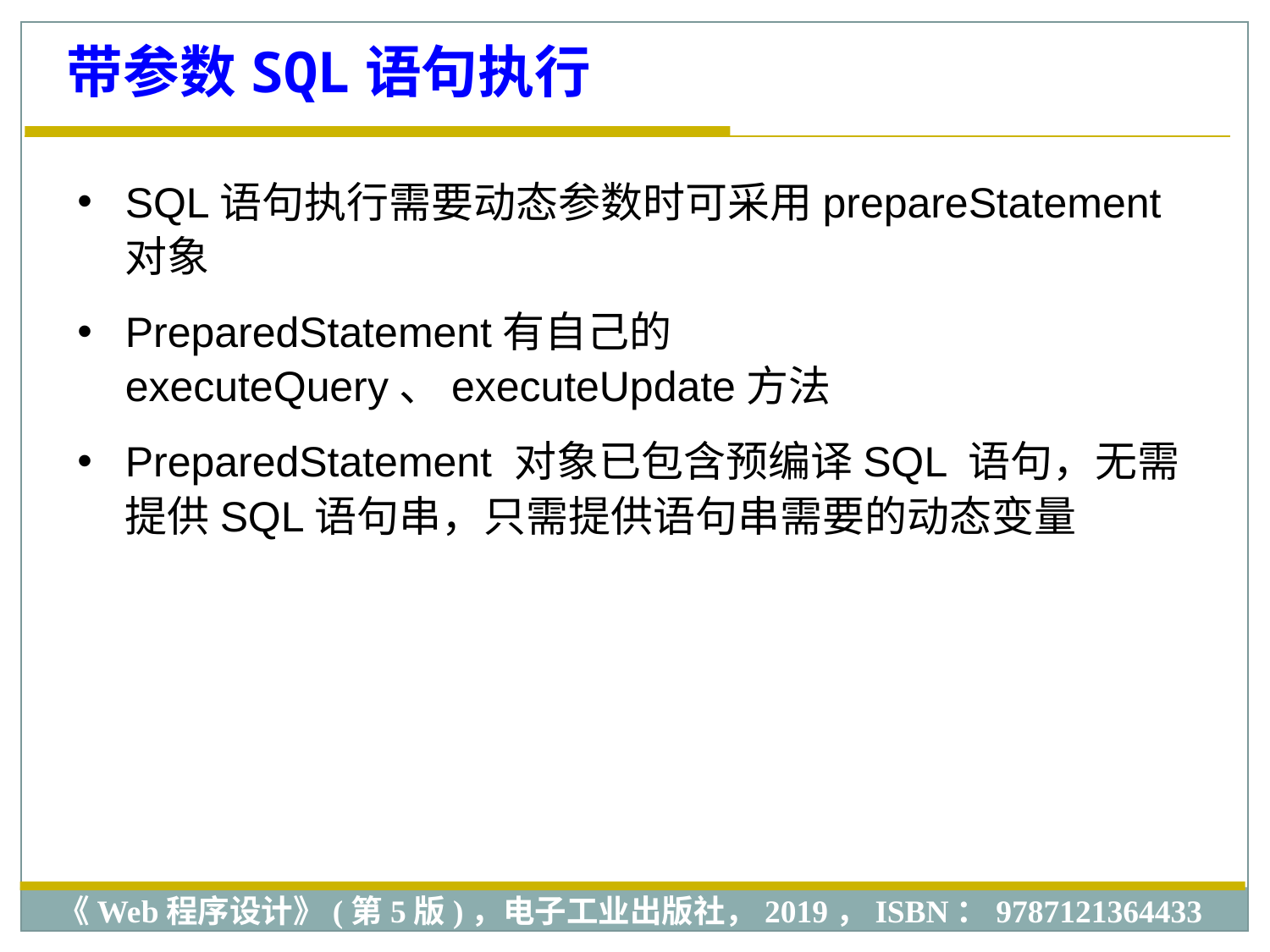

带参数SQL语句执行

SQL语句执行需要动态参数时可采用prepareStatement对象
PreparedStatement有自己的 executeQuery、executeUpdate方法
PreparedStatement 对象已包含预编译SQL 语句，无需提供SQL语句串，只需提供语句串需要的动态变量